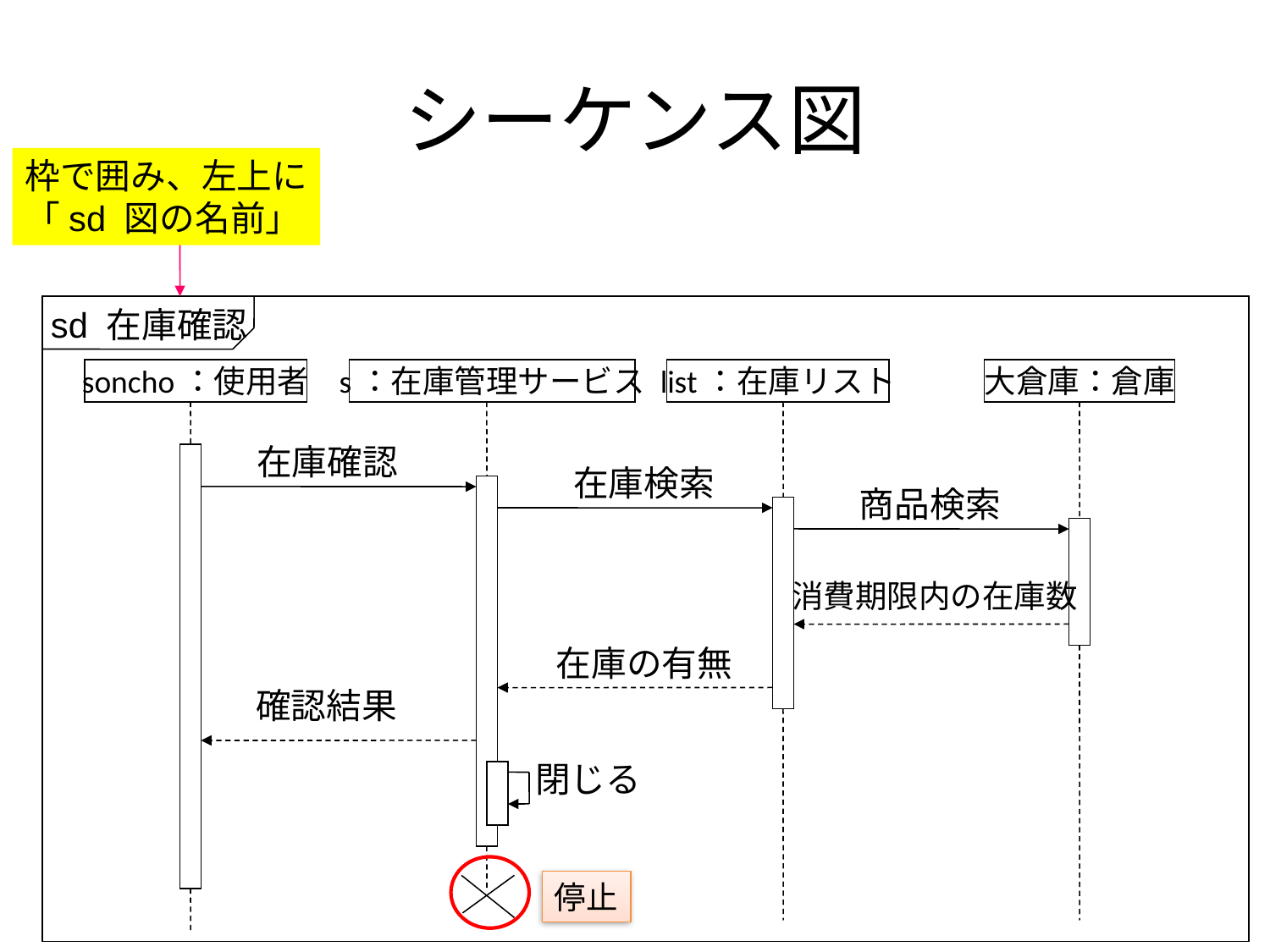

# シーケンス図
枠で囲み、左上に
「sd 図の名前」

sd 在庫確認

soncho：使用者
s：在庫管理サービス
list：在庫リスト
大倉庫：倉庫

在庫確認

在庫検索

商品検索

消費期限内の在庫数

在庫の有無

確認結果

閉じる

停止